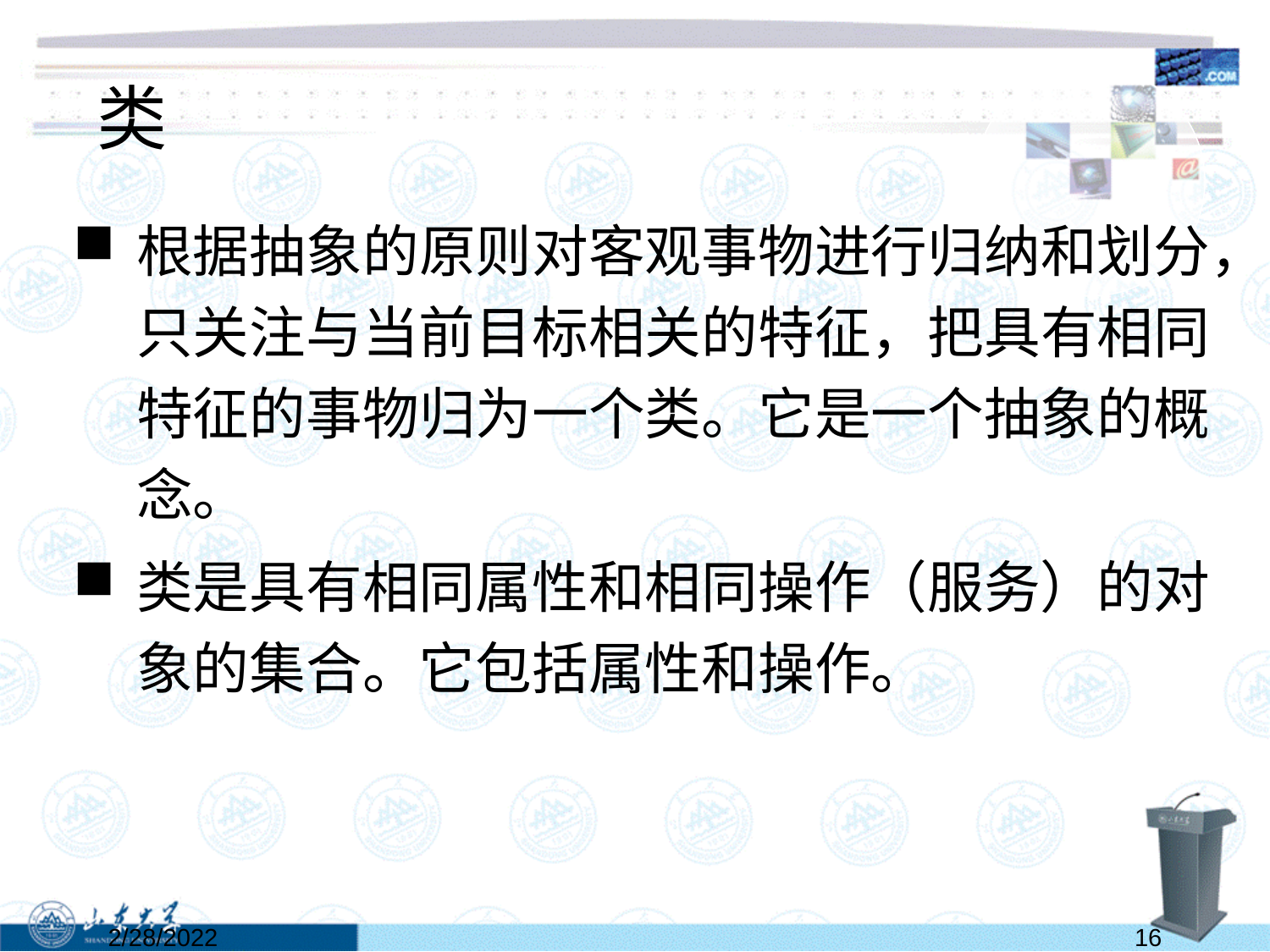

# 类
根据抽象的原则对客观事物进行归纳和划分，只关注与当前目标相关的特征，把具有相同特征的事物归为一个类。它是一个抽象的概念。
类是具有相同属性和相同操作（服务）的对象的集合。它包括属性和操作。
2/28/2022
16